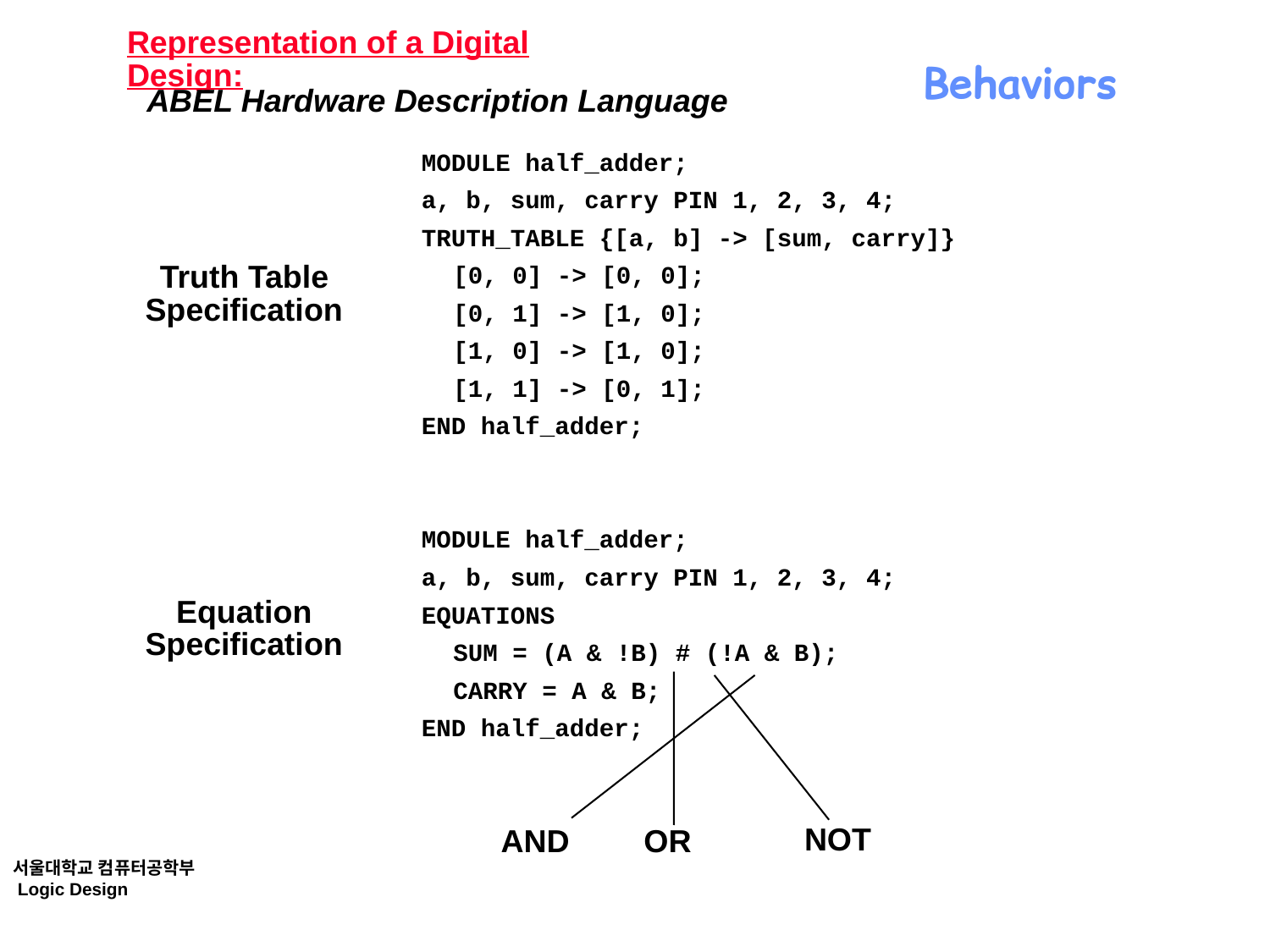

# Representation of a Digital Design:
Behaviors
ABEL Hardware Description Language
MODULE half_adder;
a, b, sum, carry PIN 1, 2, 3, 4;
TRUTH_TABLE {[a, b] -> [sum, carry]}
	[0, 0] -> [0, 0];
	[0, 1] -> [1, 0];
	[1, 0] -> [1, 0];
	[1, 1] -> [0, 1];
END half_adder;
Truth Table
Specification
MODULE half_adder;
a, b, sum, carry PIN 1, 2, 3, 4;
EQUATIONS
	SUM = (A & !B) # (!A & B);
	CARRY = A & B;
END half_adder;
Equation
Specification

NOT
AND
OR
서울대학교 컴퓨터공학부
 Logic Design                                                                                                                                                                                                               Chap1.39